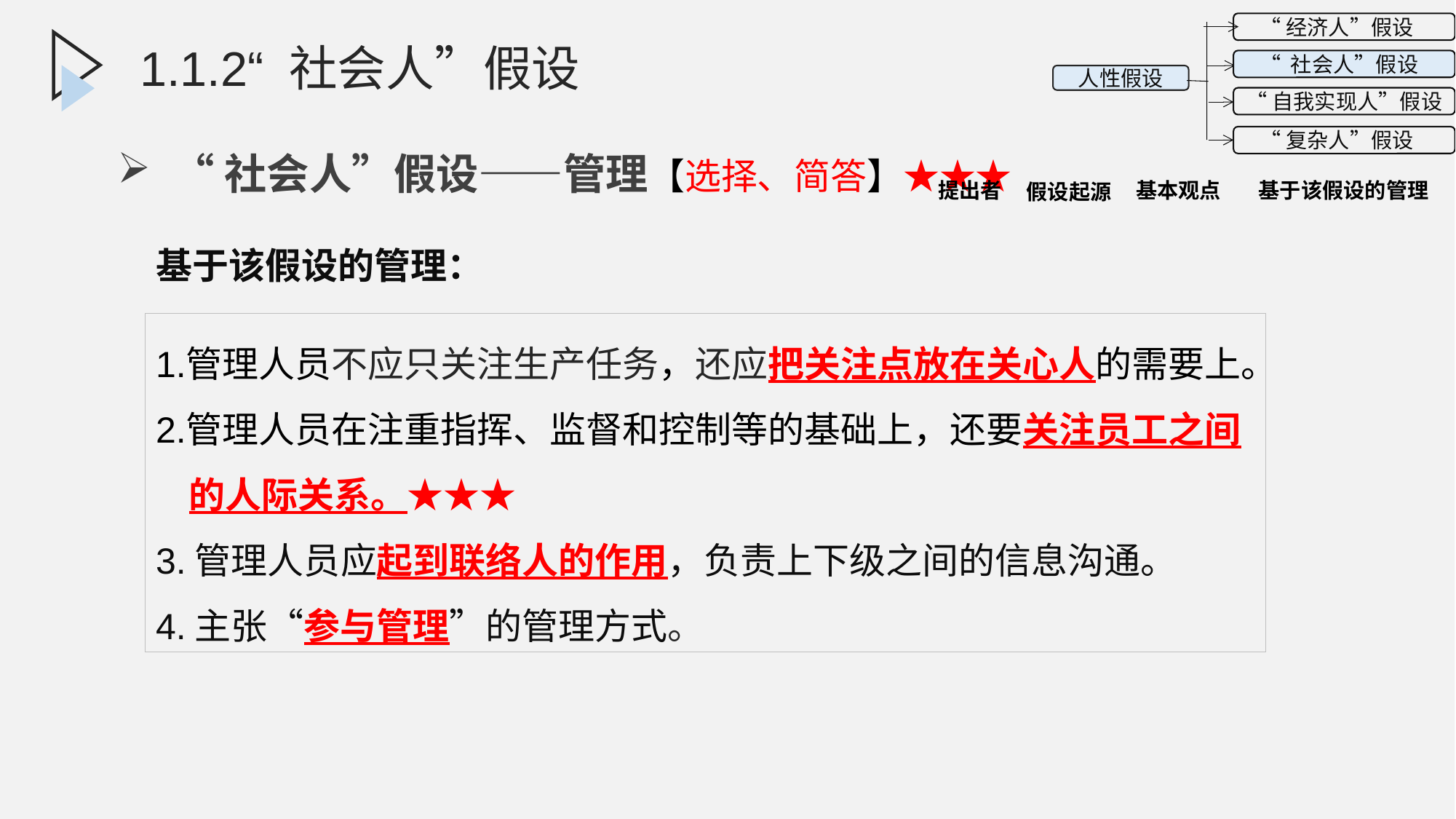

1.1.2.2基于“社会人”假设的管理
   “经济人”假设
   “ 社会人”假设
人性假设

“自我实现人”假设
   “复杂人”假设
提出者
假设起源
基本观点
基于该假设的管理
1.1.2“ 社会人”假设
“社会人”假设——管理【选择、简答】★★★

基于该假设的管理：
管理人员不应只关注生产任务，还应把关注点放在关心人的需要上。
管理人员在注重指挥、监督和控制等的基础上，还要关注员工之间
   的人际关系。★★★
3.管理人员应起到联络人的作用，负责上下级之间的信息沟通。
4.主张“参与管理”的管理方式。